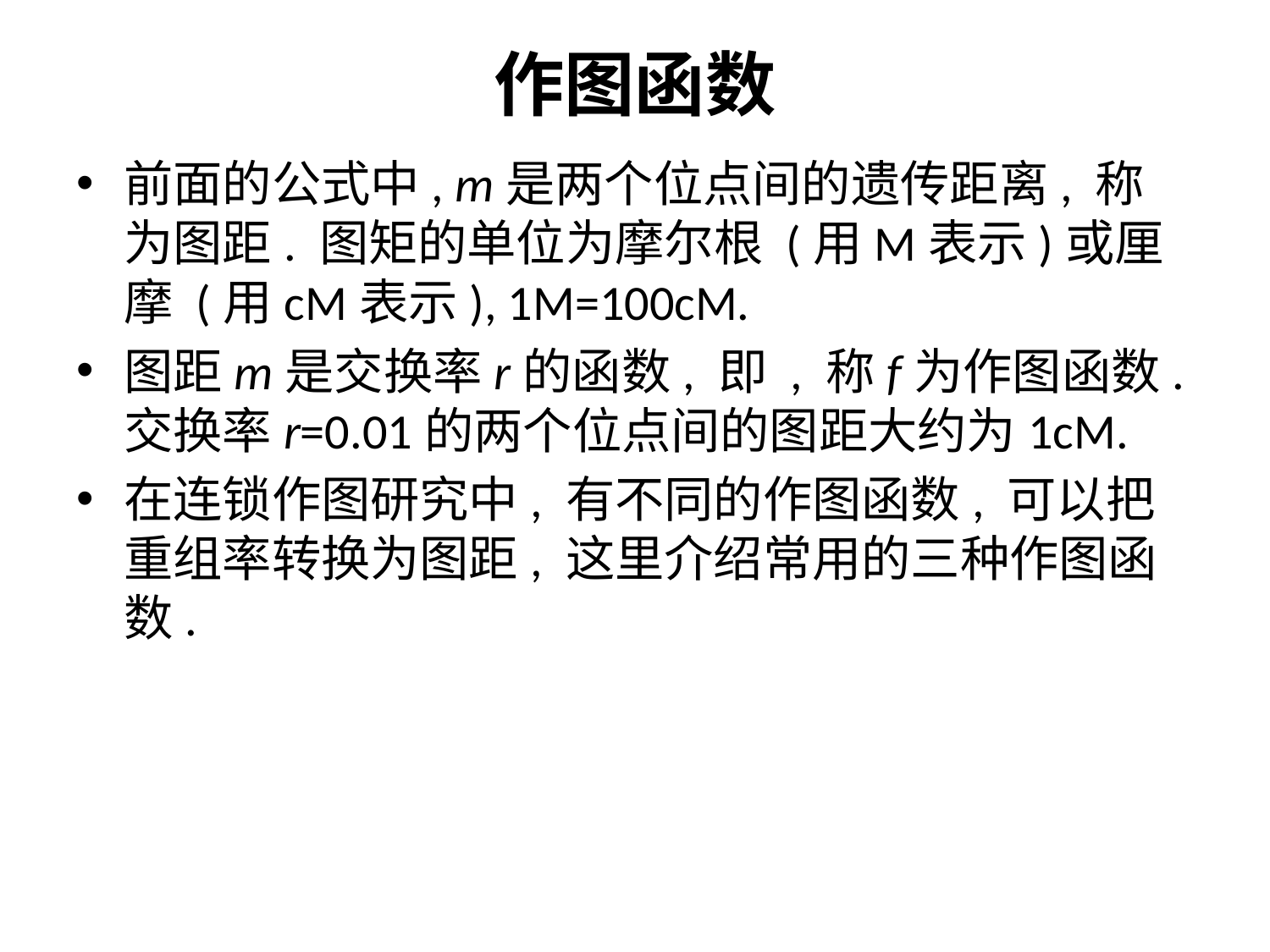

# 作图函数
前面的公式中, m是两个位点间的遗传距离, 称为图距. 图矩的单位为摩尔根 (用M表示)或厘摩 (用cM表示), 1M=100cM.
图距m是交换率r的函数, 即 , 称f为作图函数. 交换率r=0.01的两个位点间的图距大约为1cM.
在连锁作图研究中, 有不同的作图函数, 可以把重组率转换为图距, 这里介绍常用的三种作图函数.